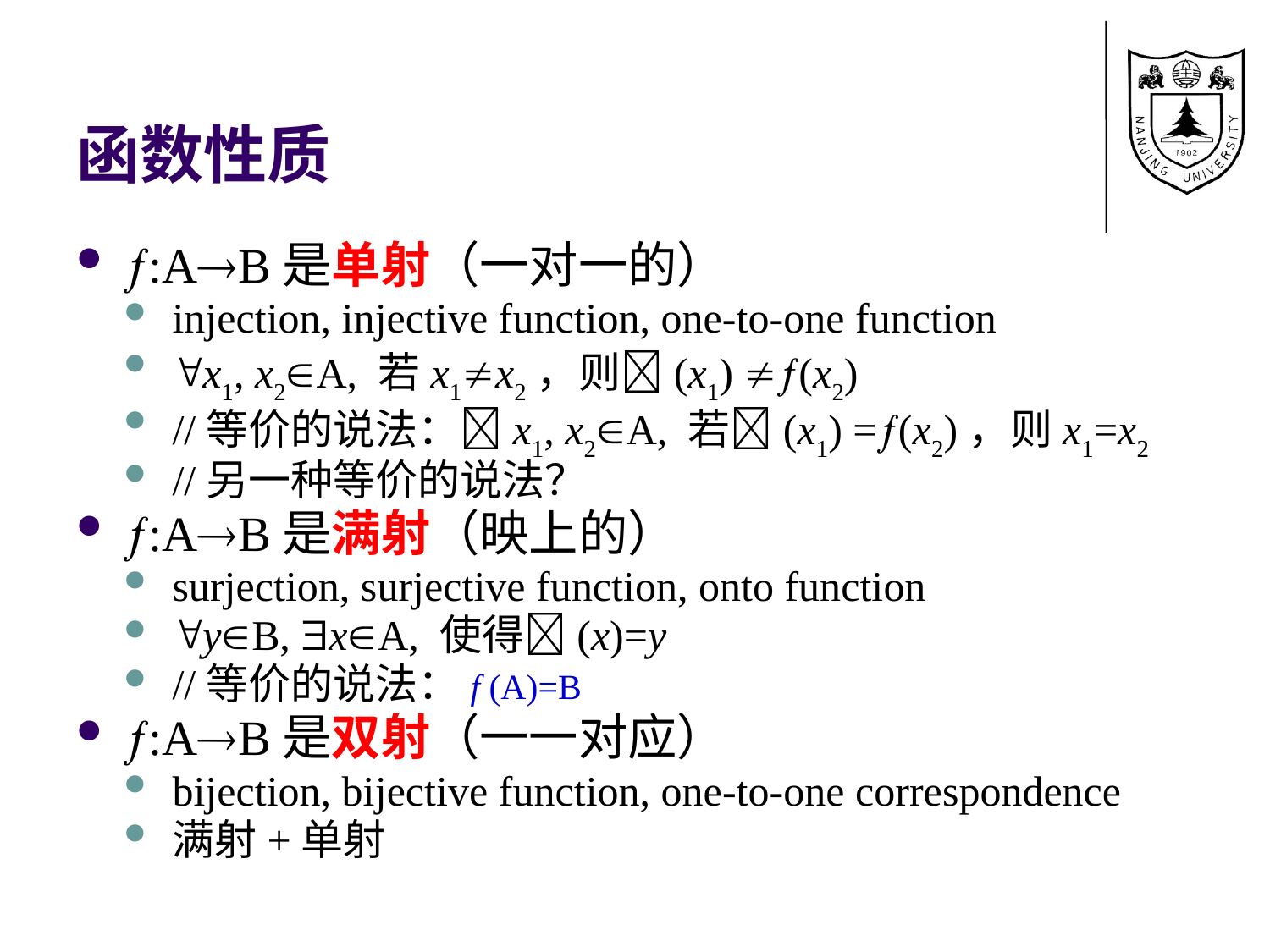

# 函数性质
ƒ:A→B是单射（一对一的）
injection, injective function, one-to-one function
∀x1, x2∈A, 若x1≠x2，则ƒ(x1) ≠ƒ(x2)
//等价的说法：∀x1, x2∈A, 若ƒ(x1) =ƒ(x2)，则x1=x2
//另一种等价的说法？
ƒ:A→B是满射（映上的）
surjection, surjective function, onto function
∀y∈B, ∃x∈A, 使得ƒ(x)=y
//等价的说法：f (A)=B
ƒ:A→B是双射（一一对应）
bijection, bijective function, one-to-one correspondence
满射+单射